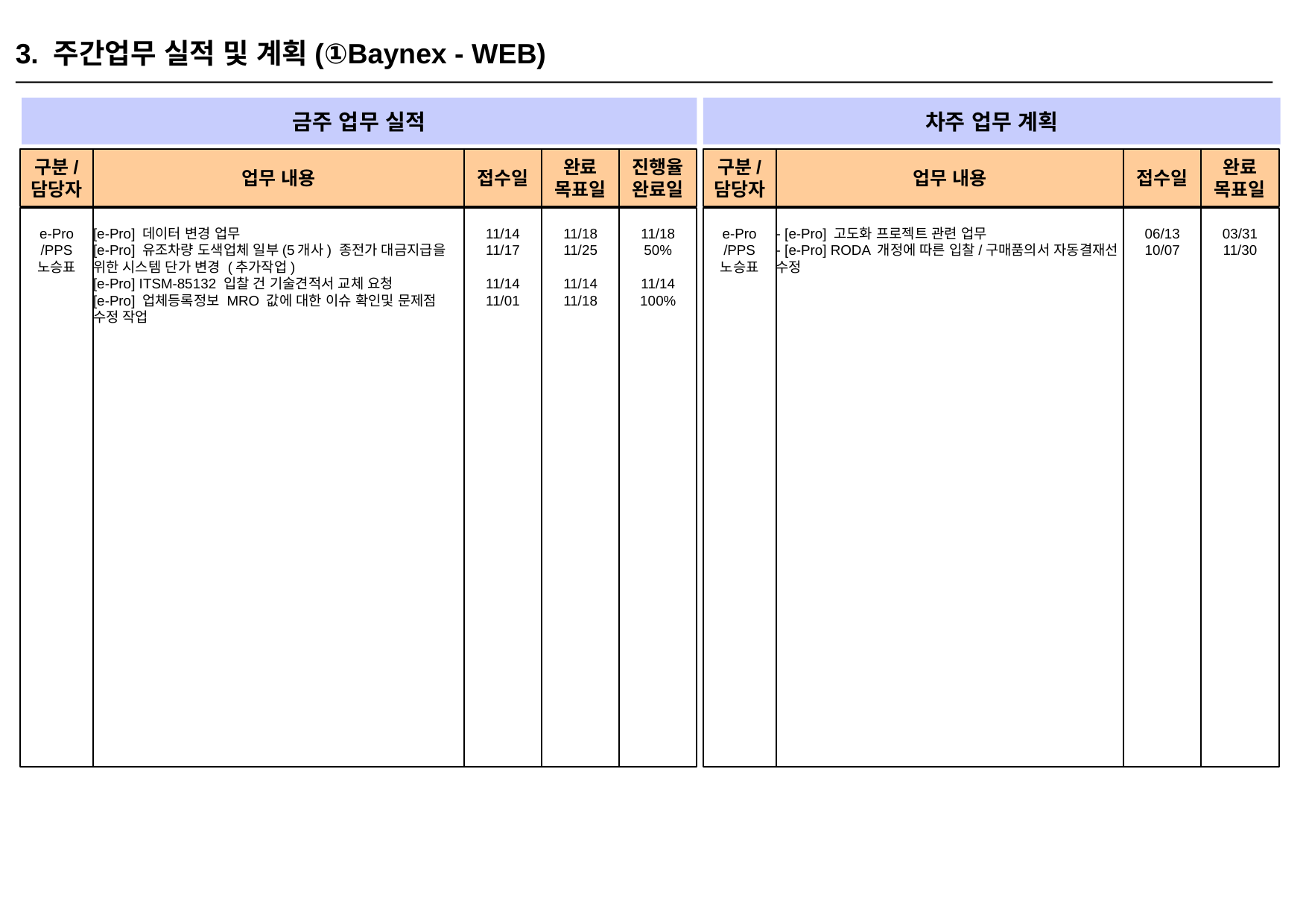

3. 주간업무 실적 및 계획(①Baynex - WEB)

금주 업무 실적
차주 업무 계획
구분/
담당자
업무 내용
접수일
완료
목표일
진행율
완료일
구분/
담당자
업무 내용
접수일
완료
목표일
e-Pro
/PPS
노승표
[e-Pro] 데이터 변경 업무
[e-Pro] 유조차량 도색업체 일부(5개사) 종전가 대금지급을 위한 시스템 단가 변경 (추가작업)
[e-Pro] ITSM-85132 입찰 건 기술견적서 교체 요청
[e-Pro] 업체등록정보 MRO 값에 대한 이슈 확인및 문제점 수정 작업
11/14
11/17
11/14
11/01
11/18
11/25
11/14
11/18
11/18
50%
11/14
100%
e-Pro
/PPS
노승표
- [e-Pro] 고도화 프로젝트 관련 업무
- [e-Pro] RODA 개정에 따른 입찰/구매품의서 자동결재선 수정
06/13
10/07
03/31
11/30